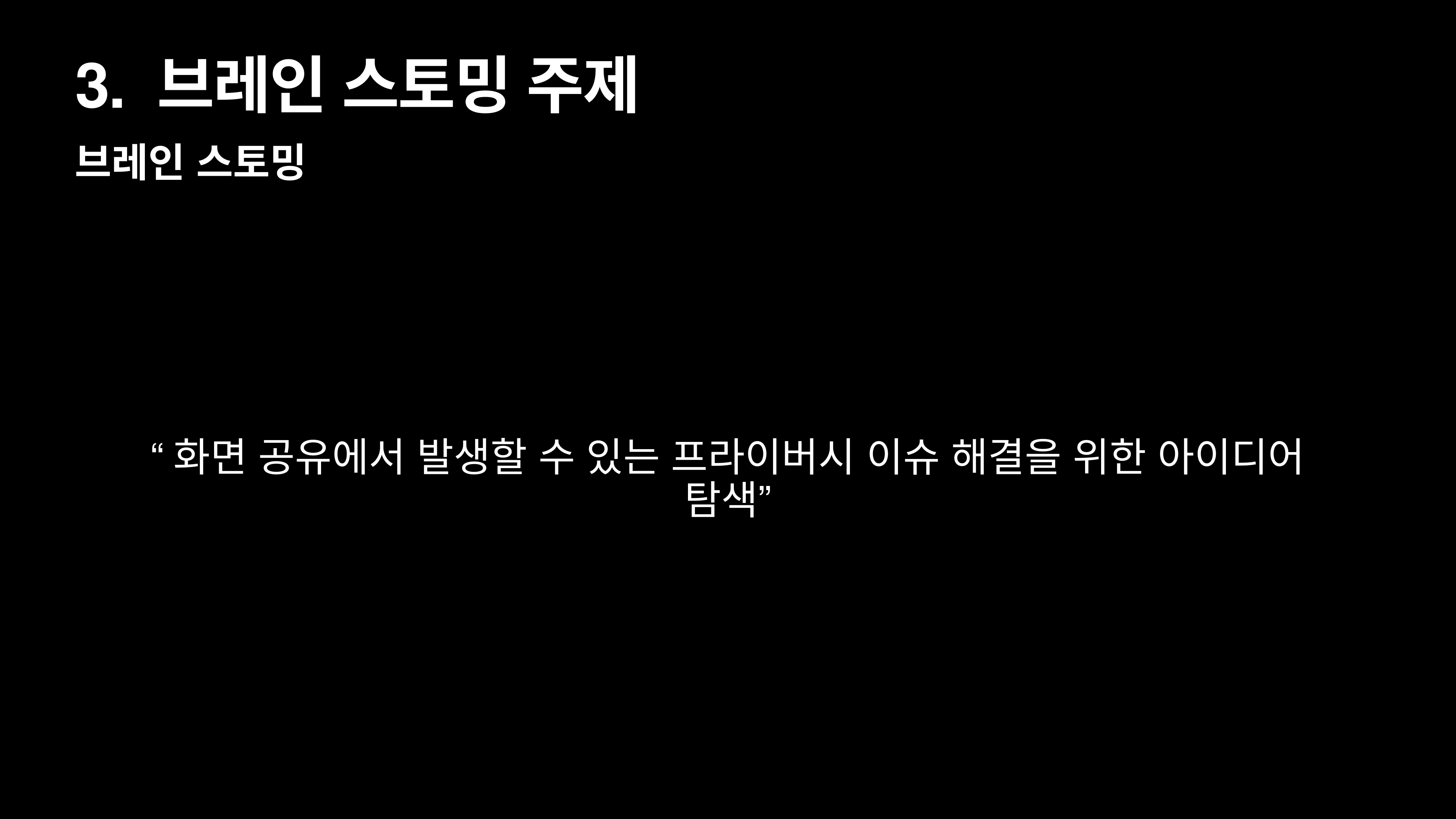

# 3. 브레인 스토밍 주제
브레인 스토밍
“화면 공유에서 발생할 수 있는 프라이버시 이슈 해결을 위한 아이디어 탐색”
6